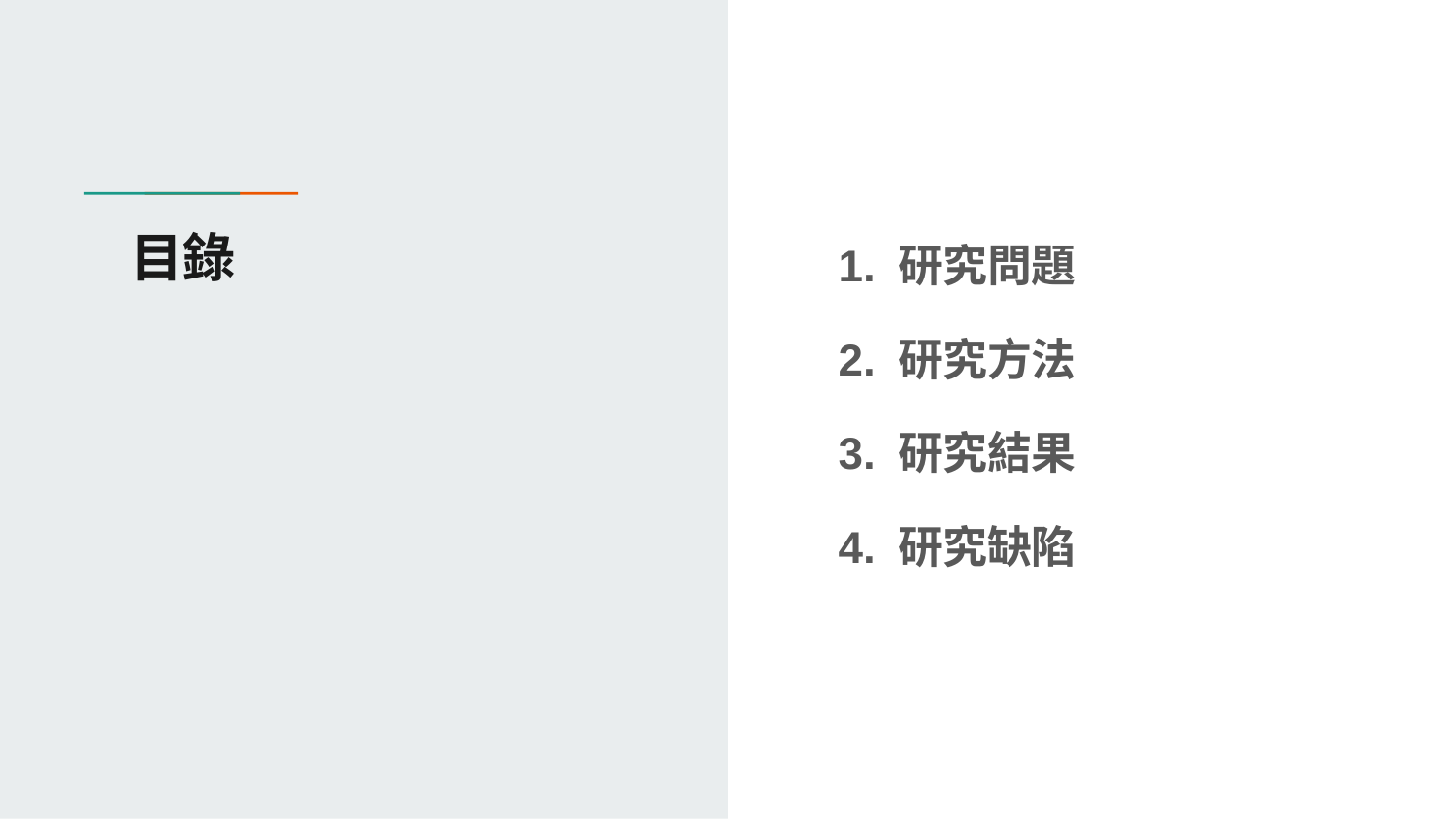

# 目錄
1. 研究問題
2. 研究方法
3. 研究結果
4. 研究缺陷